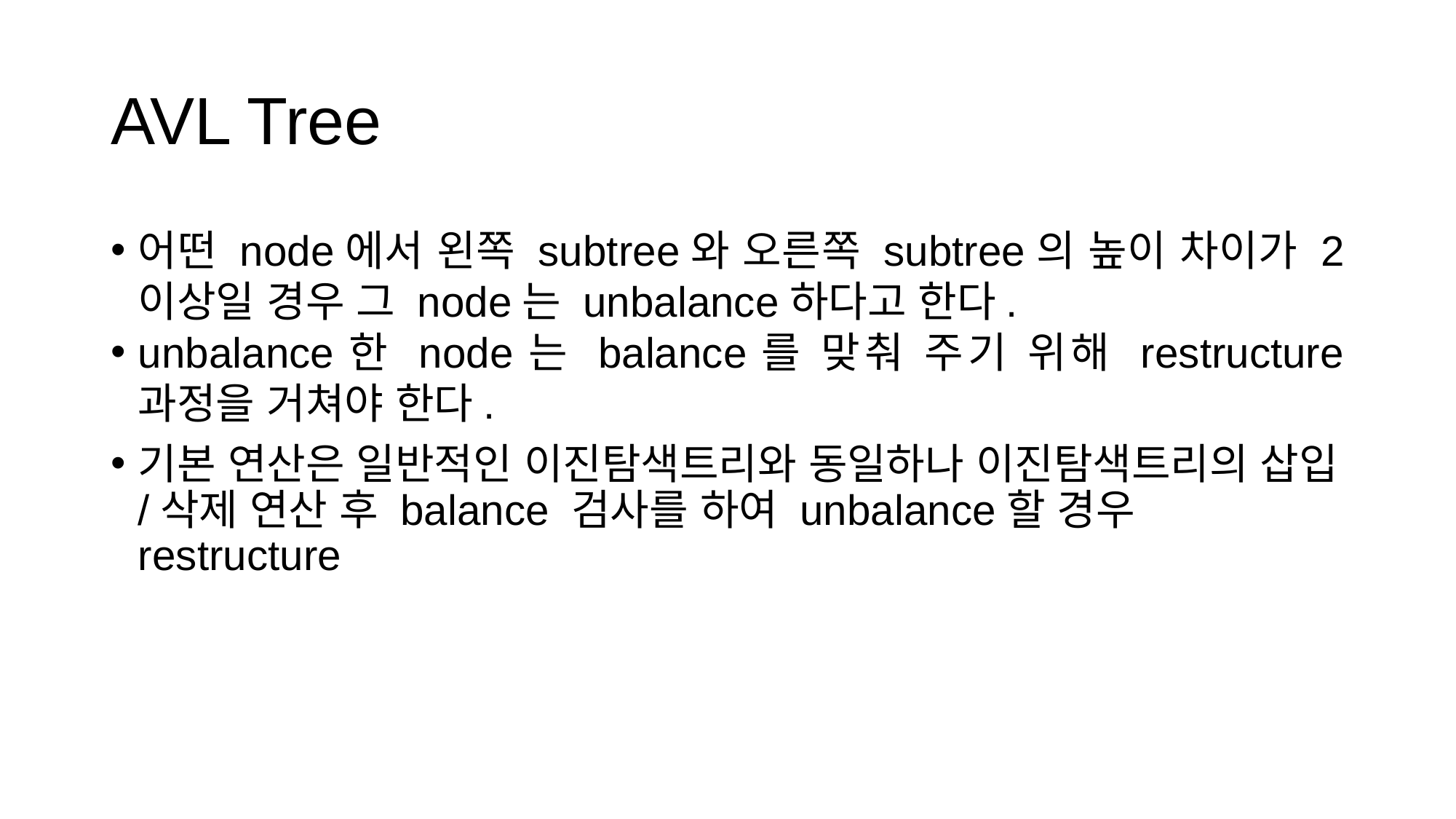

# AVL Tree
어떤 node에서 왼쪽 subtree와 오른쪽 subtree의 높이 차이가 2 이상일 경우 그 node는 unbalance하다고 한다.
unbalance한 node는 balance를 맞춰 주기 위해 restructure 과정을 거쳐야 한다.
기본 연산은 일반적인 이진탐색트리와 동일하나 이진탐색트리의 삽입/삭제 연산 후 balance 검사를 하여 unbalance할 경우 restructure